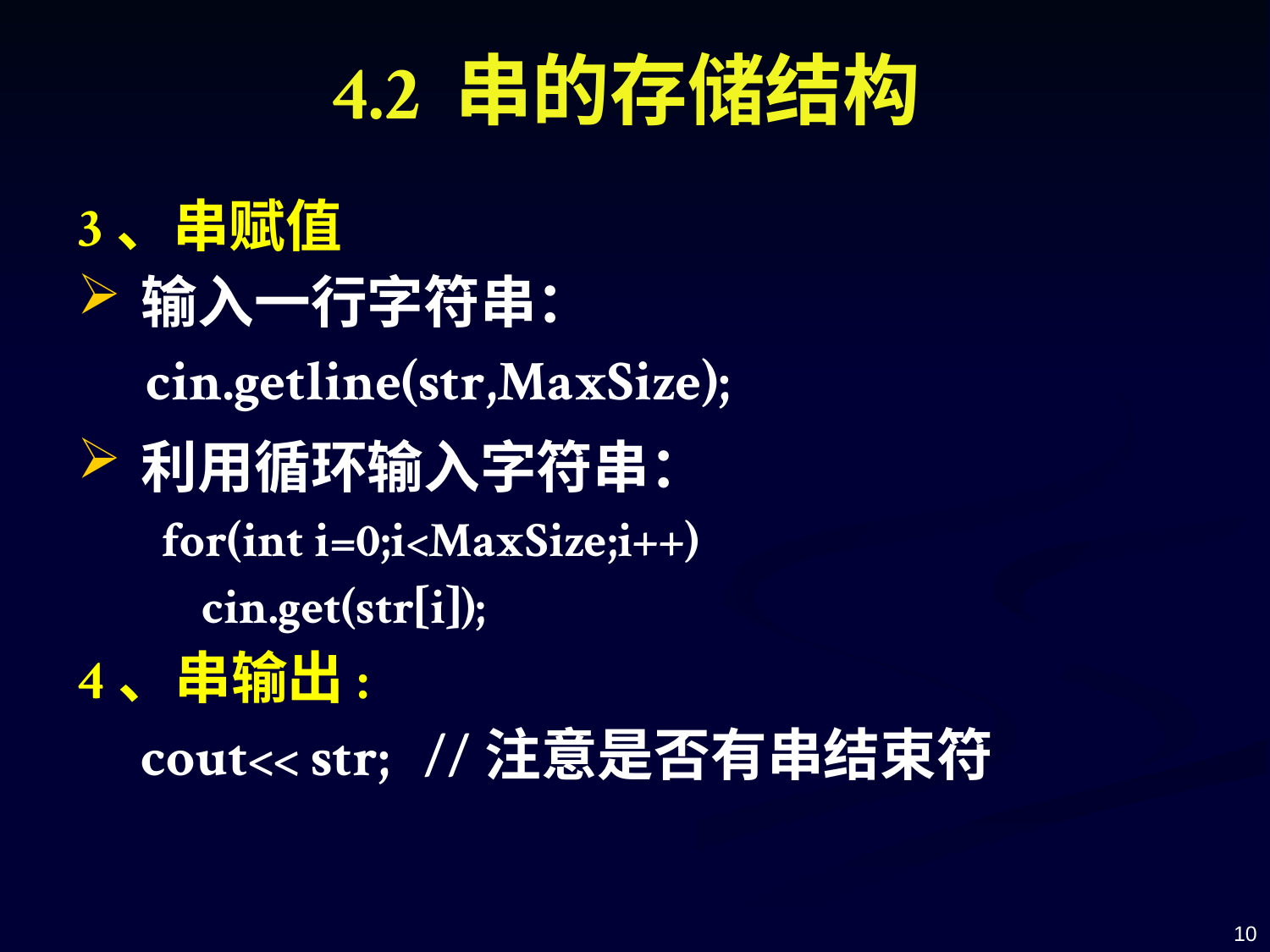

# 4.2 串的存储结构
3、串赋值
输入一行字符串：
      cin.getline(str,MaxSize);
利用循环输入字符串：
  for(int i=0;i<MaxSize;i++)
      cin.get(str[i]);
4、串输出:
cout<< str;   //注意是否有串结束符
10